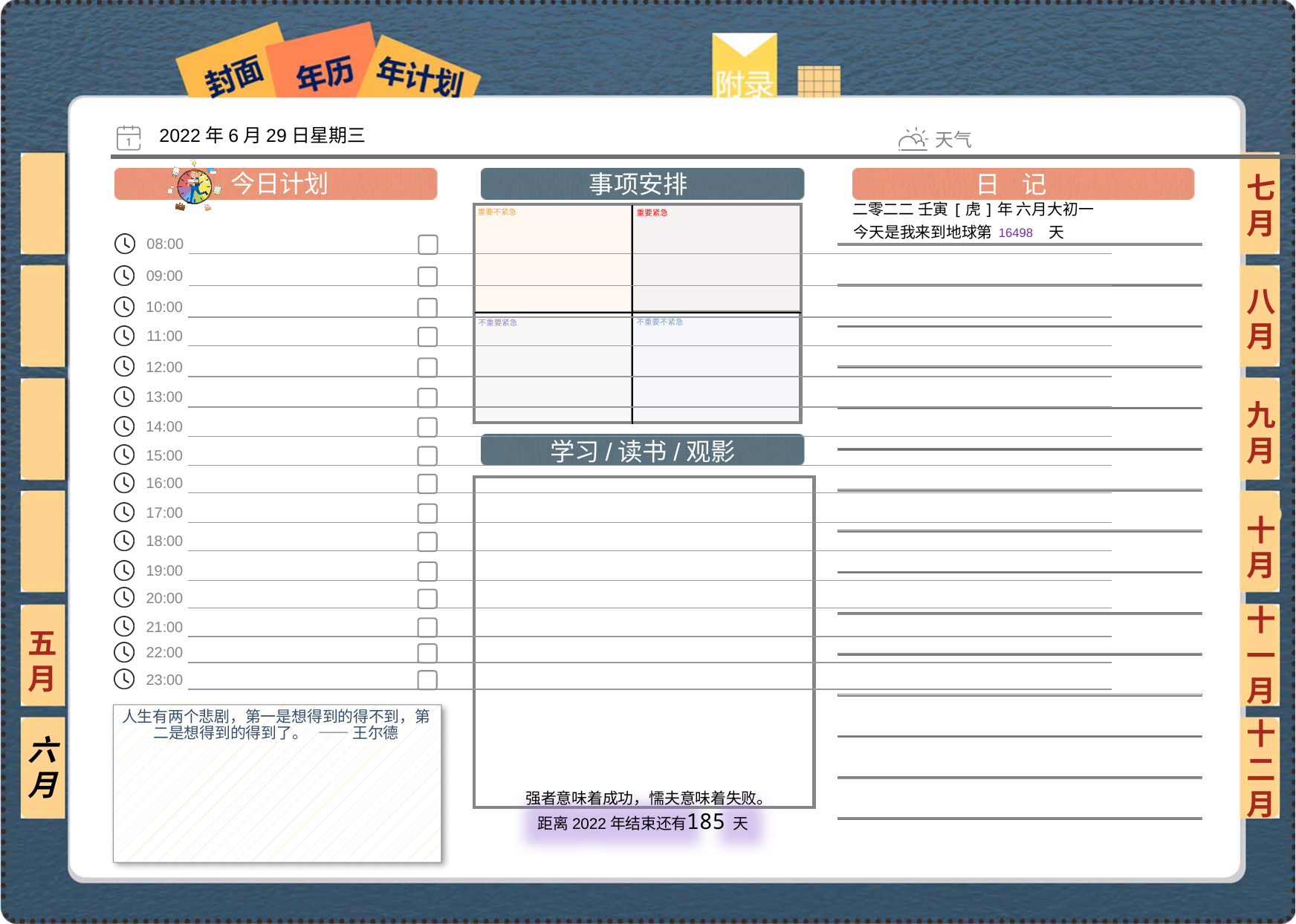

2022年6月29日星期三
七月
二零二二 壬寅[虎]年 六月大初一
16498
八月
九月
十月
十一月
五月
人生有两个悲剧，第一是想得到的得不到，第二是想得到的得到了。   —— 王尔德

六月
十二月
185
 强者意味着成功，懦夫意味着失败。